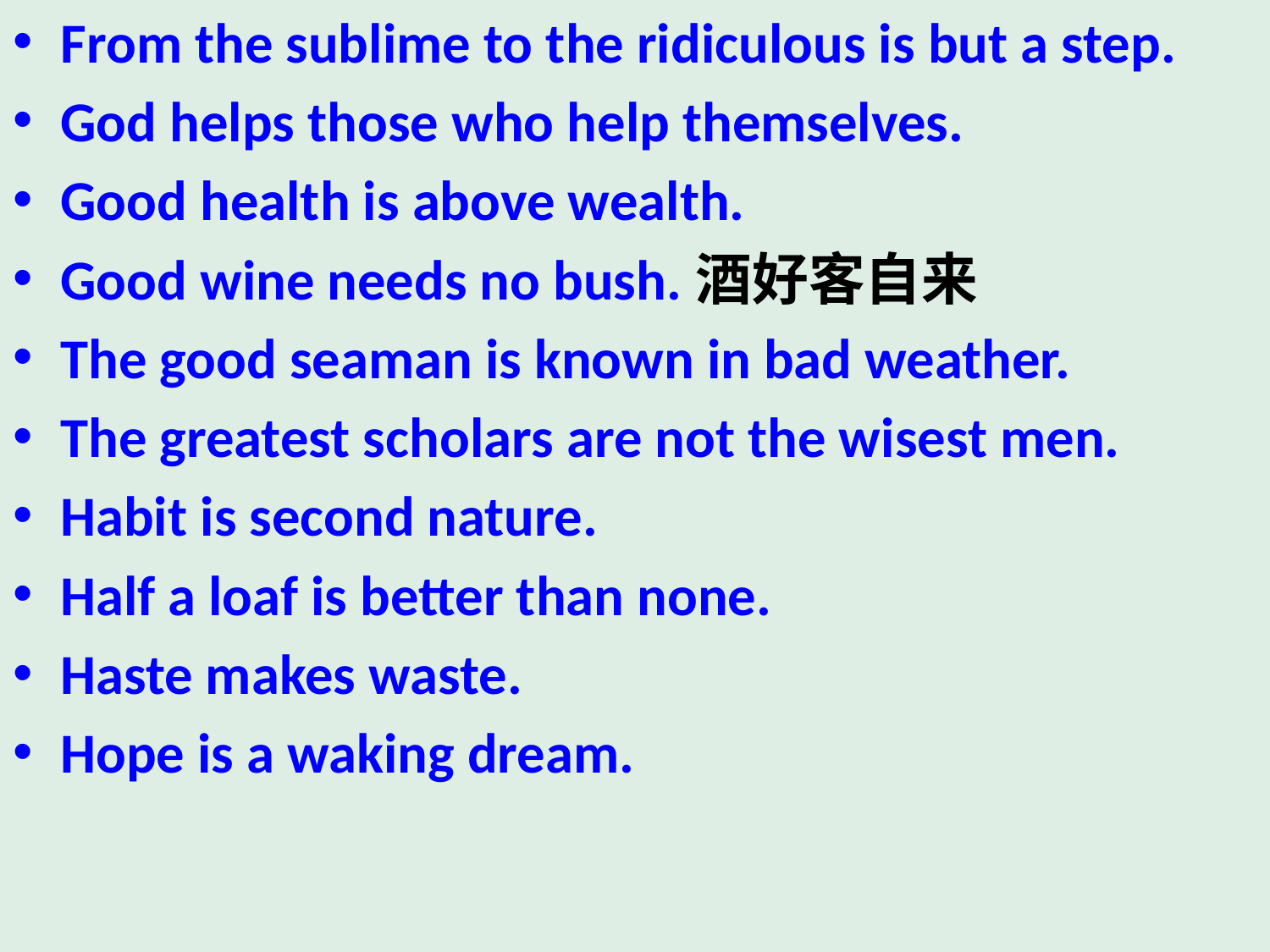

From the sublime to the ridiculous is but a step.
God helps those who help themselves.
Good health is above wealth.
Good wine needs no bush.酒好客自来
The good seaman is known in bad weather.
The greatest scholars are not the wisest men.
Habit is second nature.
Half a loaf is better than none.
Haste makes waste.
Hope is a waking dream.